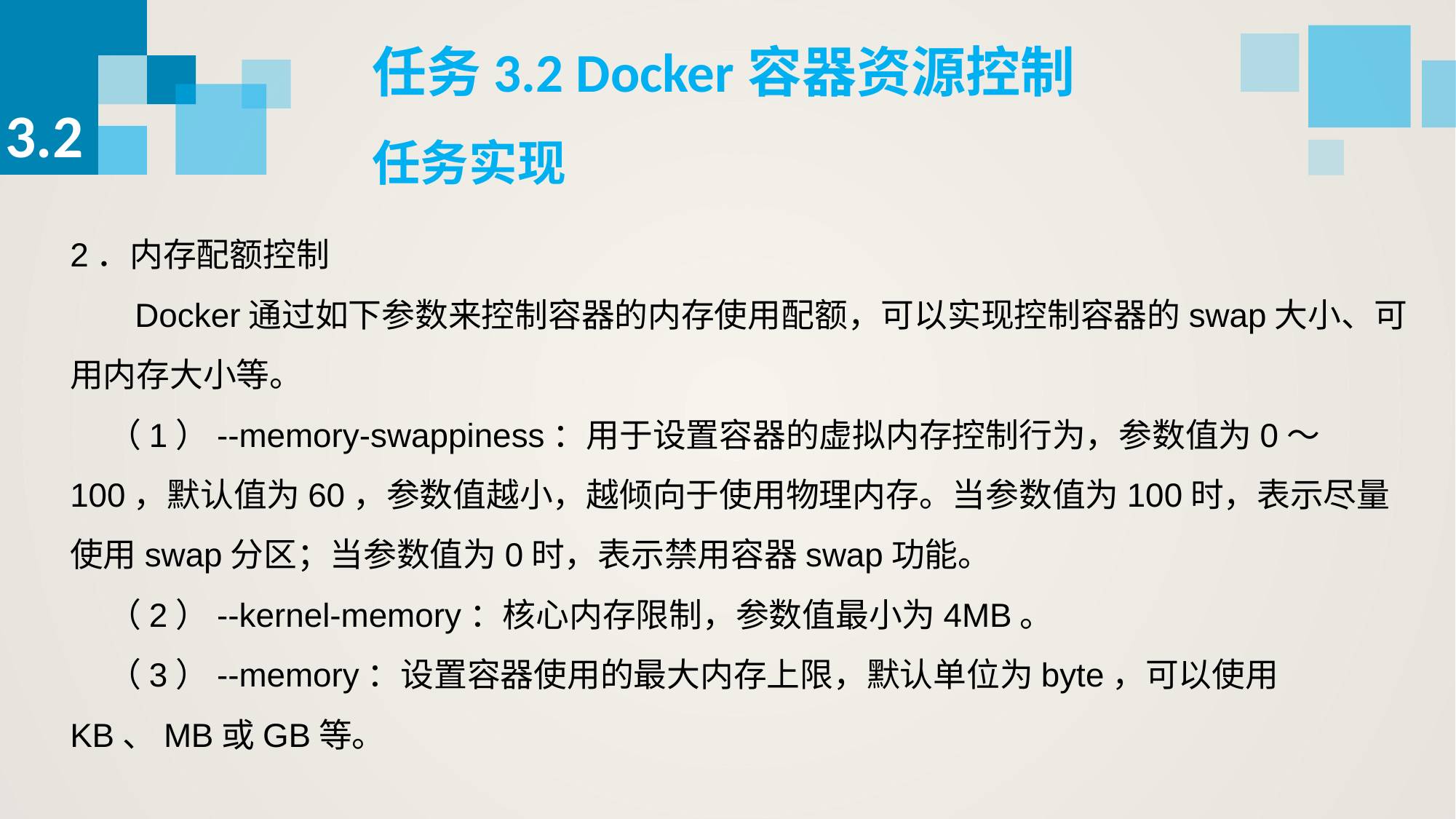

任务3.2 Docker容器资源控制
3.2
任务实现
2．内存配额控制
       Docker通过如下参数来控制容器的内存使用配额，可以实现控制容器的swap大小、可用内存大小等。
    （1）--memory-swappiness：用于设置容器的虚拟内存控制行为，参数值为0～100，默认值为60，参数值越小，越倾向于使用物理内存。当参数值为100时，表示尽量使用swap分区；当参数值为0时，表示禁用容器swap功能。
    （2）--kernel-memory：核心内存限制，参数值最小为4MB。
    （3）--memory：设置容器使用的最大内存上限，默认单位为byte，可以使用KB、MB或GB等。